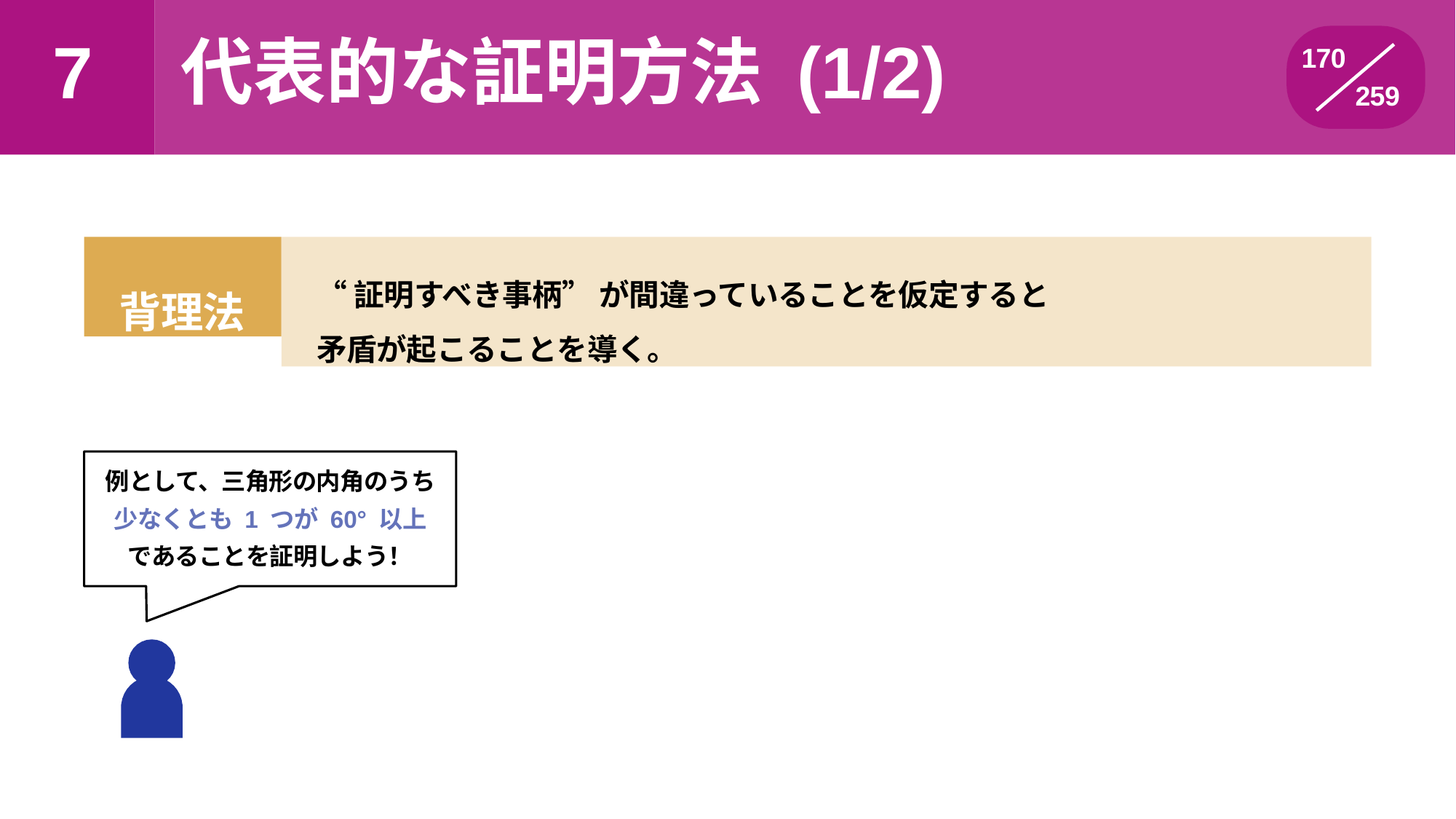

# 7	代表的な証明方法 (1/2)
170
259
背理法

“証明すべき事柄” が間違っていることを仮定すると
矛盾が起こることを導く。

例として、三角形の内角のうち少なくとも 1 つが 60° 以上 であることを証明しよう！